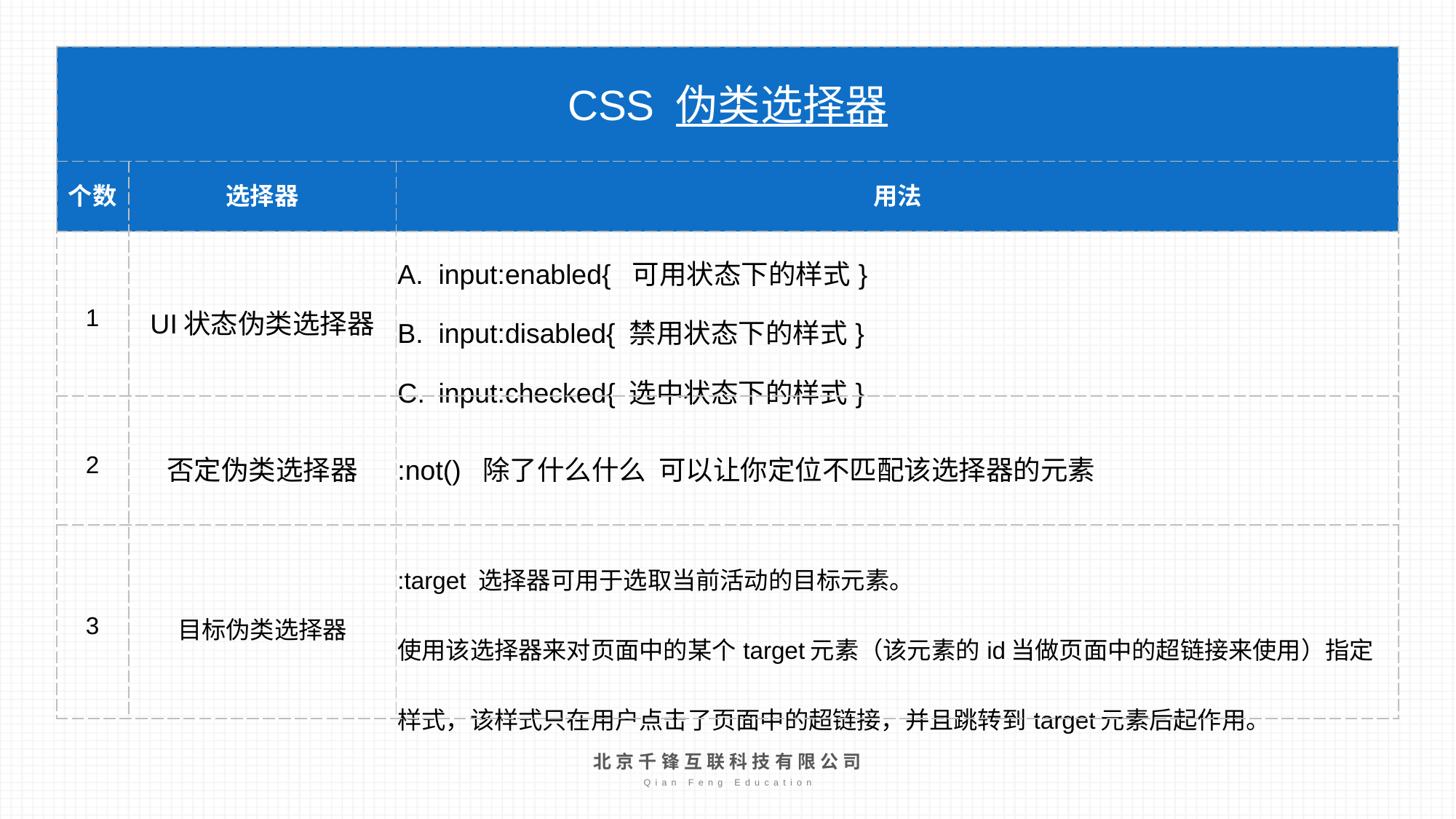

| CSS 伪类选择器 |  |  |
| --- | --- | --- |
| 个数 | 选择器 | 用法 |
| 1 | UI状态伪类选择器 | input:enabled{ 可用状态下的样式} input:disabled{ 禁用状态下的样式} input:checked{ 选中状态下的样式} |
| 2 | 否定伪类选择器 | :not() 除了什么什么 可以让你定位不匹配该选择器的元素 |
| 3 | 目标伪类选择器 | :target 选择器可用于选取当前活动的目标元素。 使用该选择器来对页面中的某个target元素（该元素的id当做页面中的超链接来使用）指定样式，该样式只在用户点击了页面中的超链接，并且跳转到target元素后起作用。 |
北京千锋互联科技有限公司
Qian Feng Education